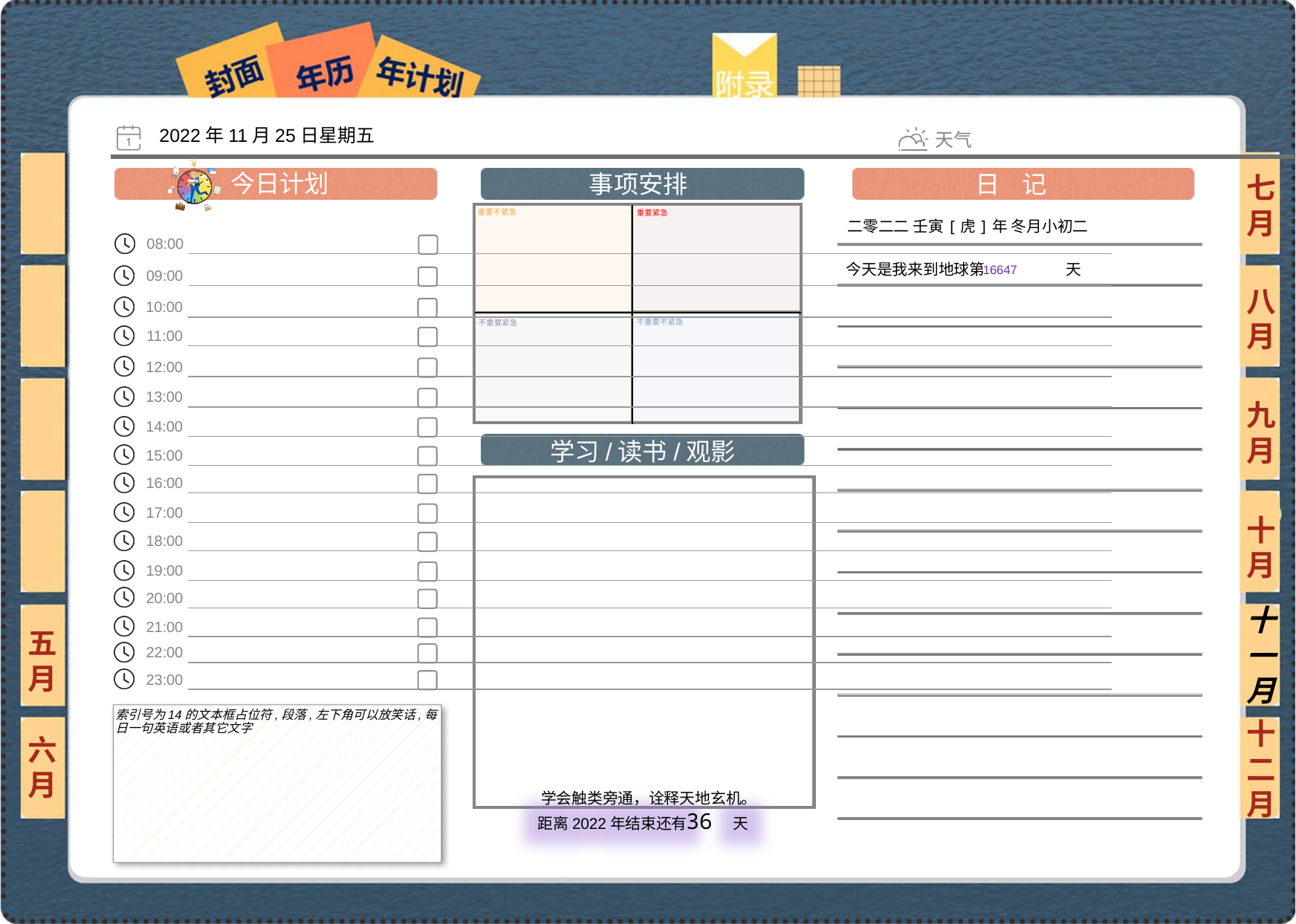

2022年11月25日星期五
七月
二零二二 壬寅[虎]年 冬月小初二
16647
八月
九月
十月
十一月
五月
索引号为14的文本框占位符,段落,左下角可以放笑话,每日一句英语或者其它文字
六月
十二月
36
 学会触类旁通，诠释天地玄机。